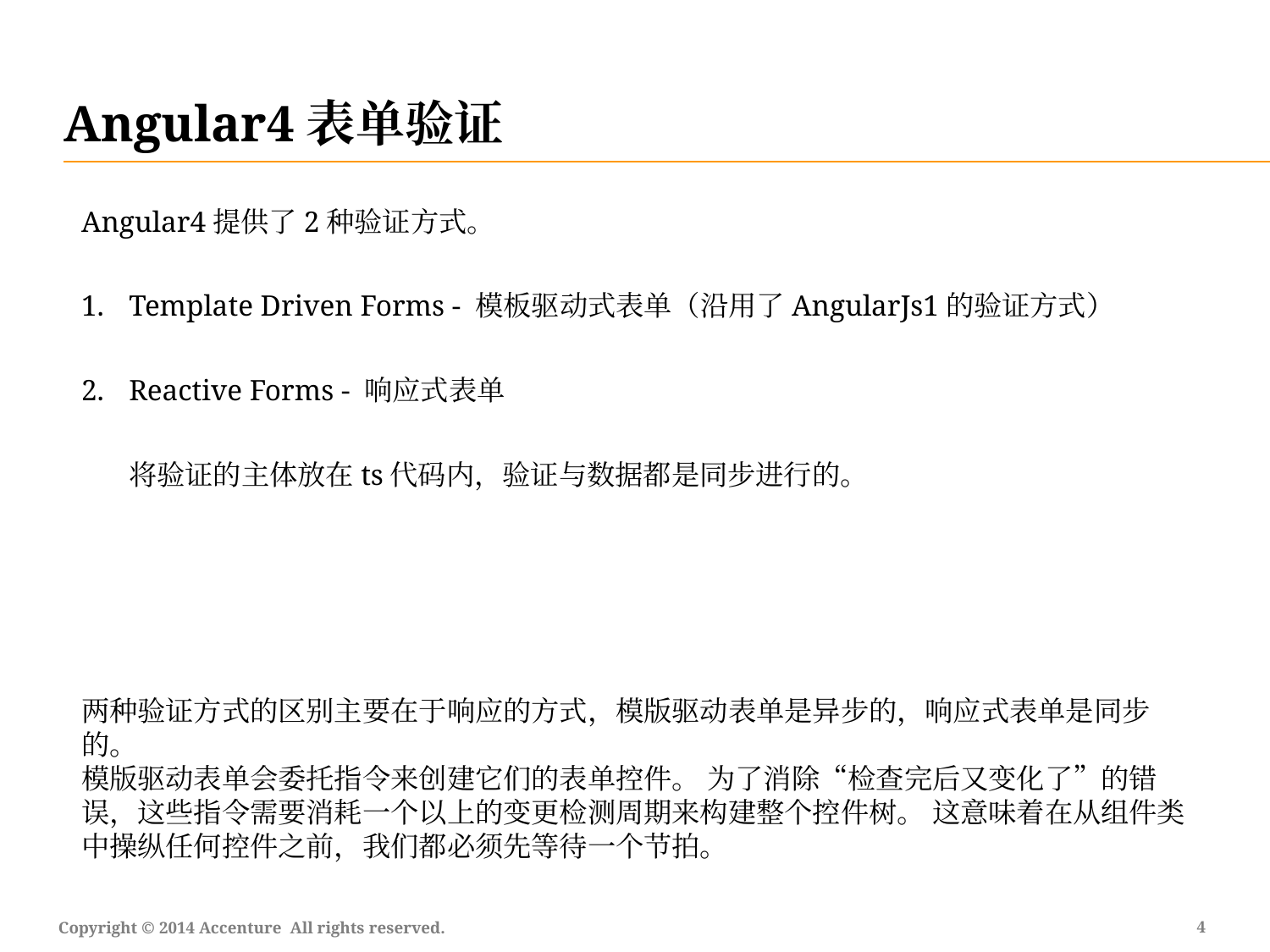

# Angular4表单验证
Angular4提供了2种验证方式。
Template Driven Forms - 模板驱动式表单（沿用了AngularJs1的验证方式）
Reactive Forms - 响应式表单
将验证的主体放在ts代码内，验证与数据都是同步进行的。

两种验证方式的区别主要在于响应的方式，模版驱动表单是异步的，响应式表单是同步的。
模版驱动表单会委托指令来创建它们的表单控件。 为了消除“检查完后又变化了”的错误，这些指令需要消耗一个以上的变更检测周期来构建整个控件树。 这意味着在从组件类中操纵任何控件之前，我们都必须先等待一个节拍。

4
Copyright © 2014 Accenture  All rights reserved.